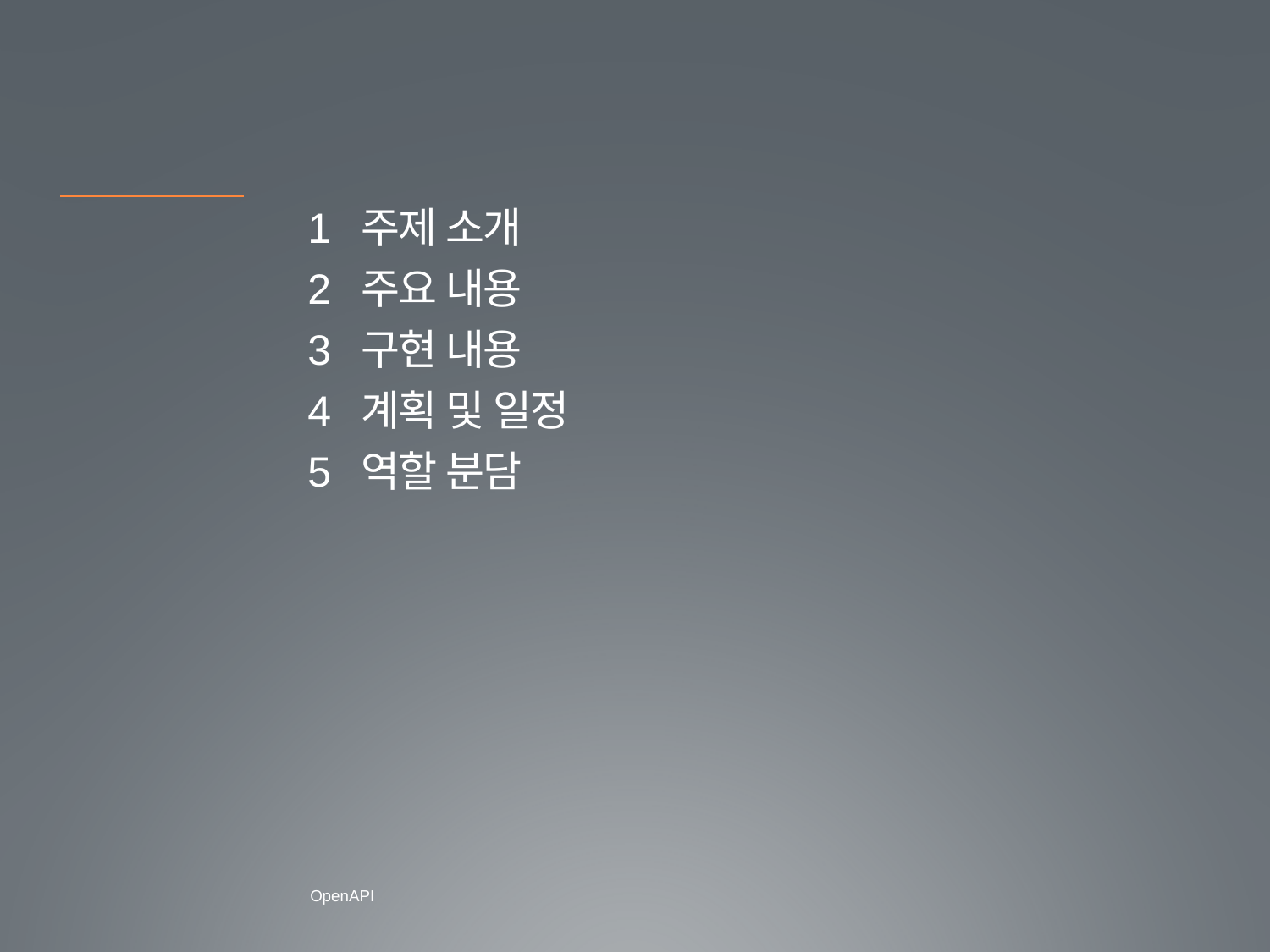

1  주제 소개
2  주요 내용
3  구현 내용
4  계획 및 일정
5  역할 분담
OpenAPI